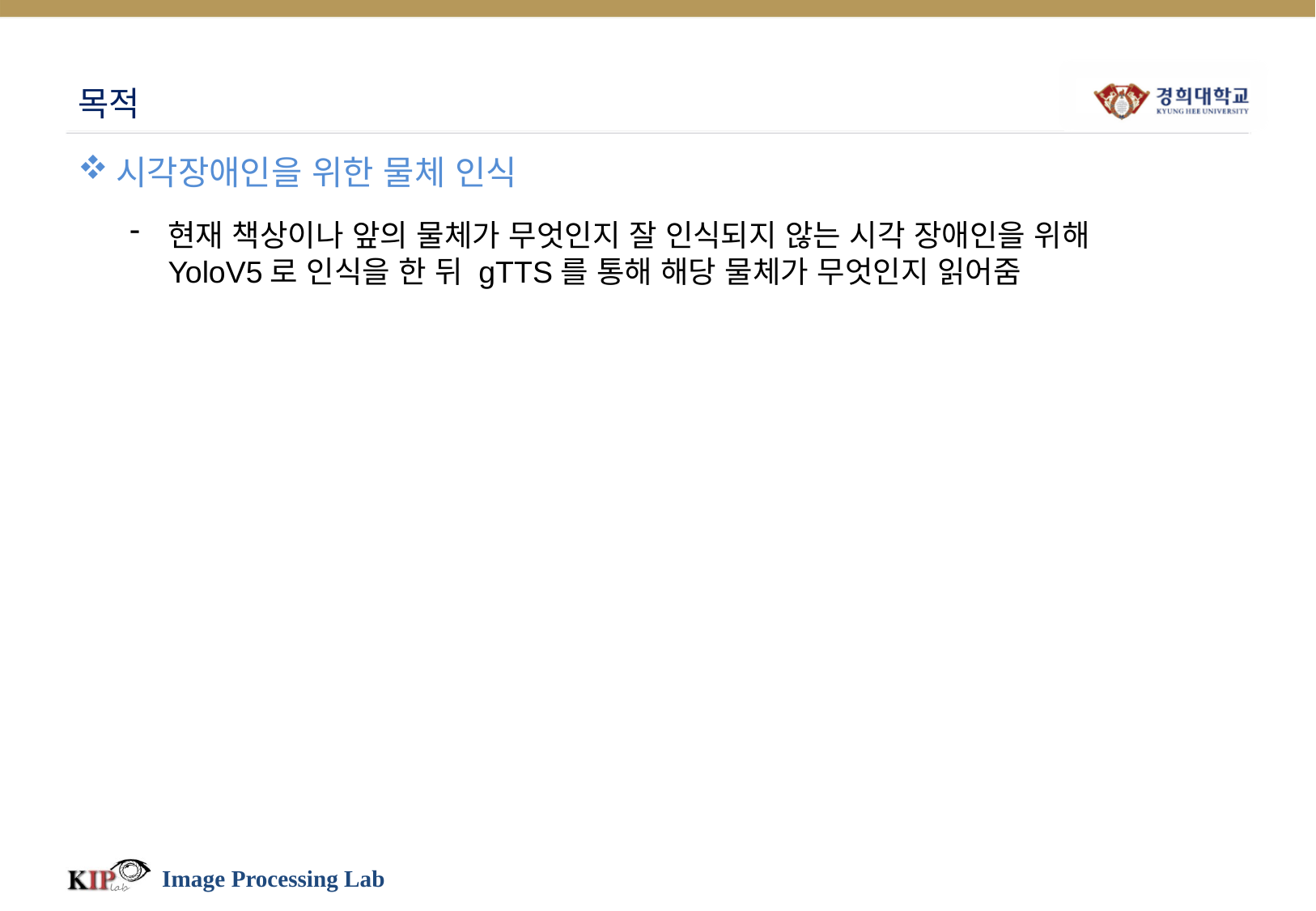

# 목적
시각장애인을 위한 물체 인식
현재 책상이나 앞의 물체가 무엇인지 잘 인식되지 않는 시각 장애인을 위해 YoloV5로 인식을 한 뒤 gTTS를 통해 해당 물체가 무엇인지 읽어줌
Image Processing Lab